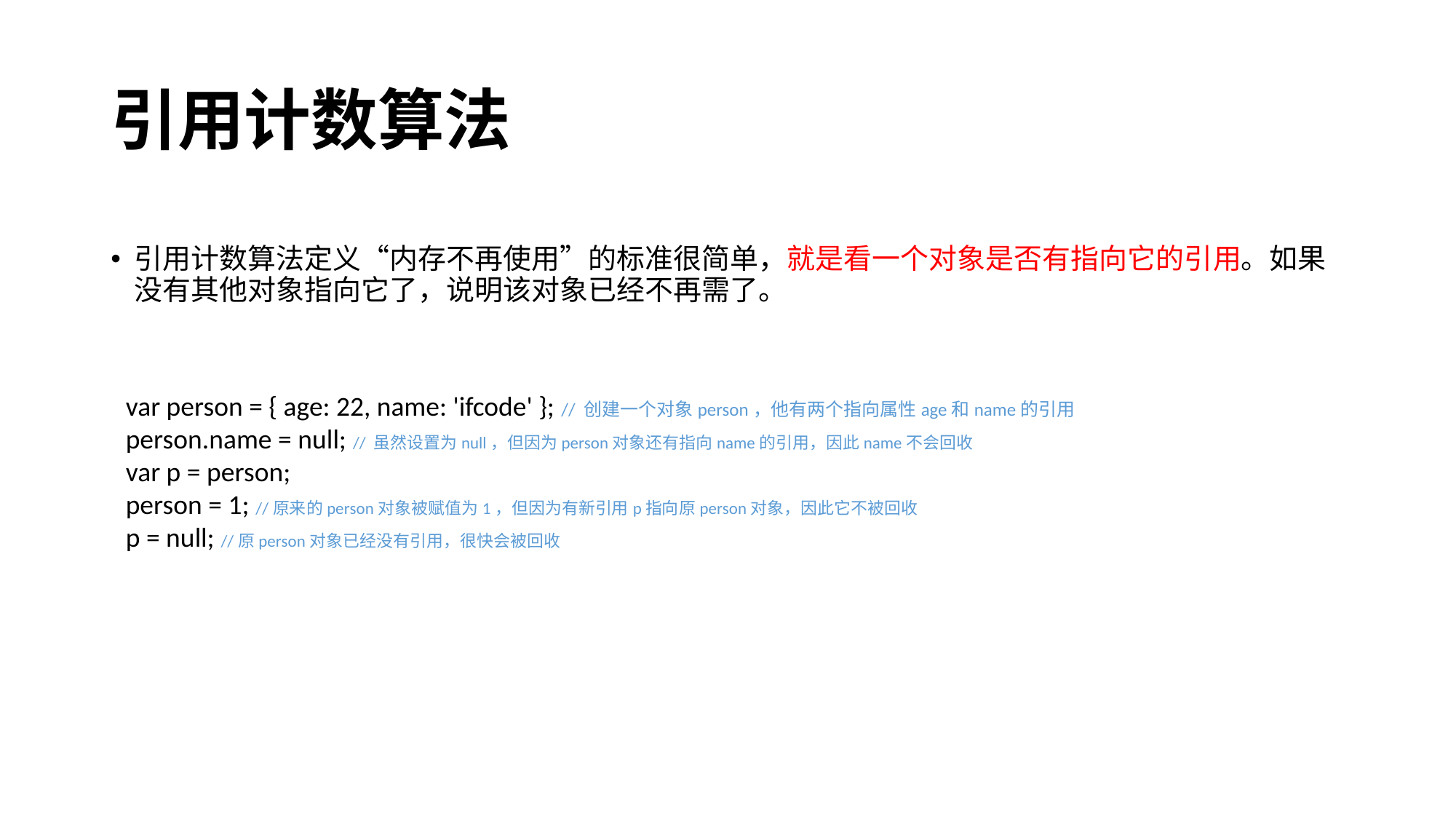

# 引用计数算法
引用计数算法定义“内存不再使用”的标准很简单，就是看一个对象是否有指向它的引用。如果没有其他对象指向它了，说明该对象已经不再需了。

var person = { age: 22, name: 'ifcode' }; // 创建一个对象person，他有两个指向属性age和name的引用
person.name = null; // 虽然设置为null，但因为person对象还有指向name的引用，因此name不会回收
var p = person;
person = 1; //原来的person对象被赋值为1，但因为有新引用p指向原person对象，因此它不被回收
p = null; //原person对象已经没有引用，很快会被回收